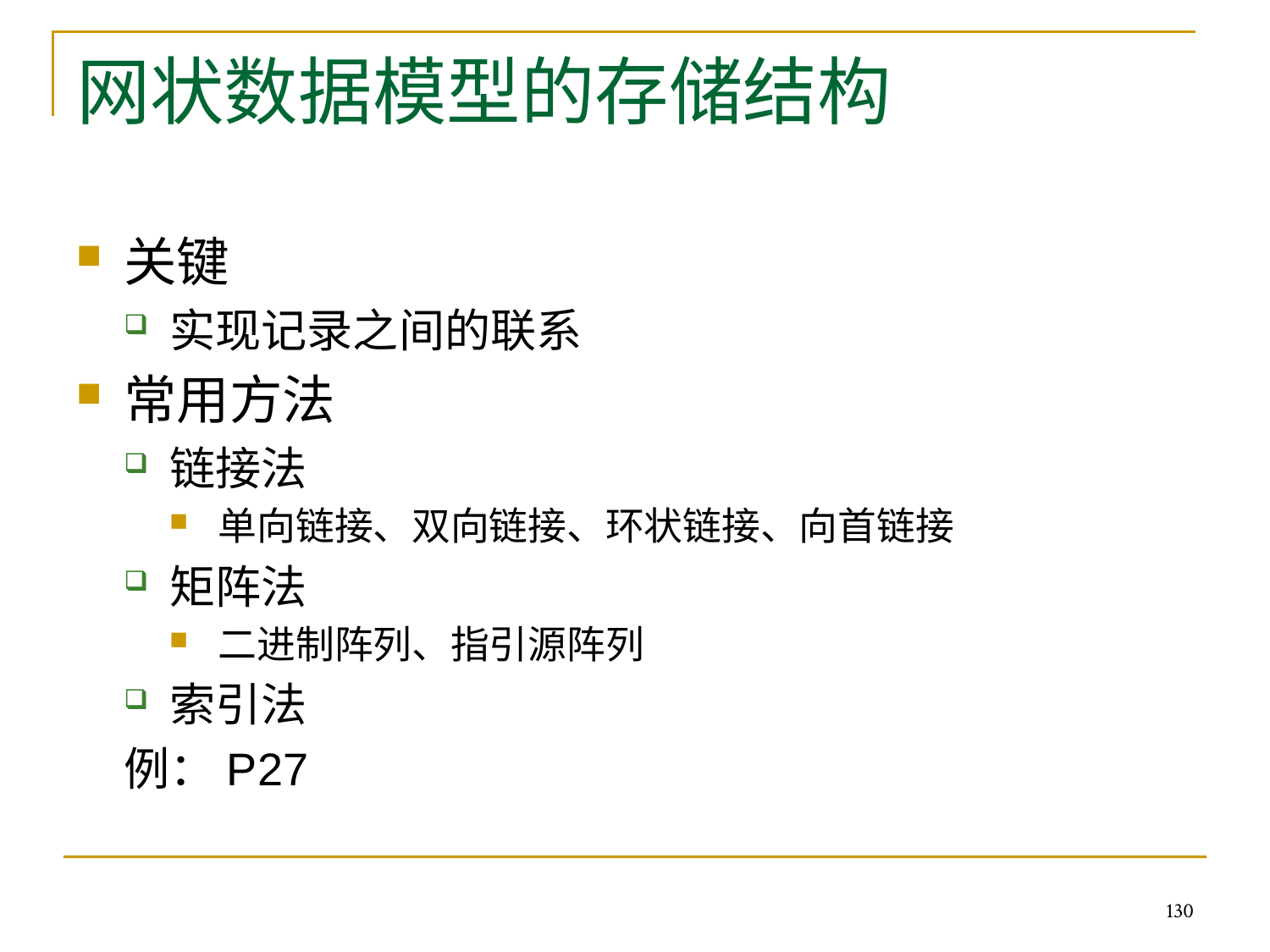

# 网状数据模型的存储结构
关键
实现记录之间的联系
常用方法
链接法
单向链接、双向链接、环状链接、向首链接
矩阵法
二进制阵列、指引源阵列
索引法
例：P27
130